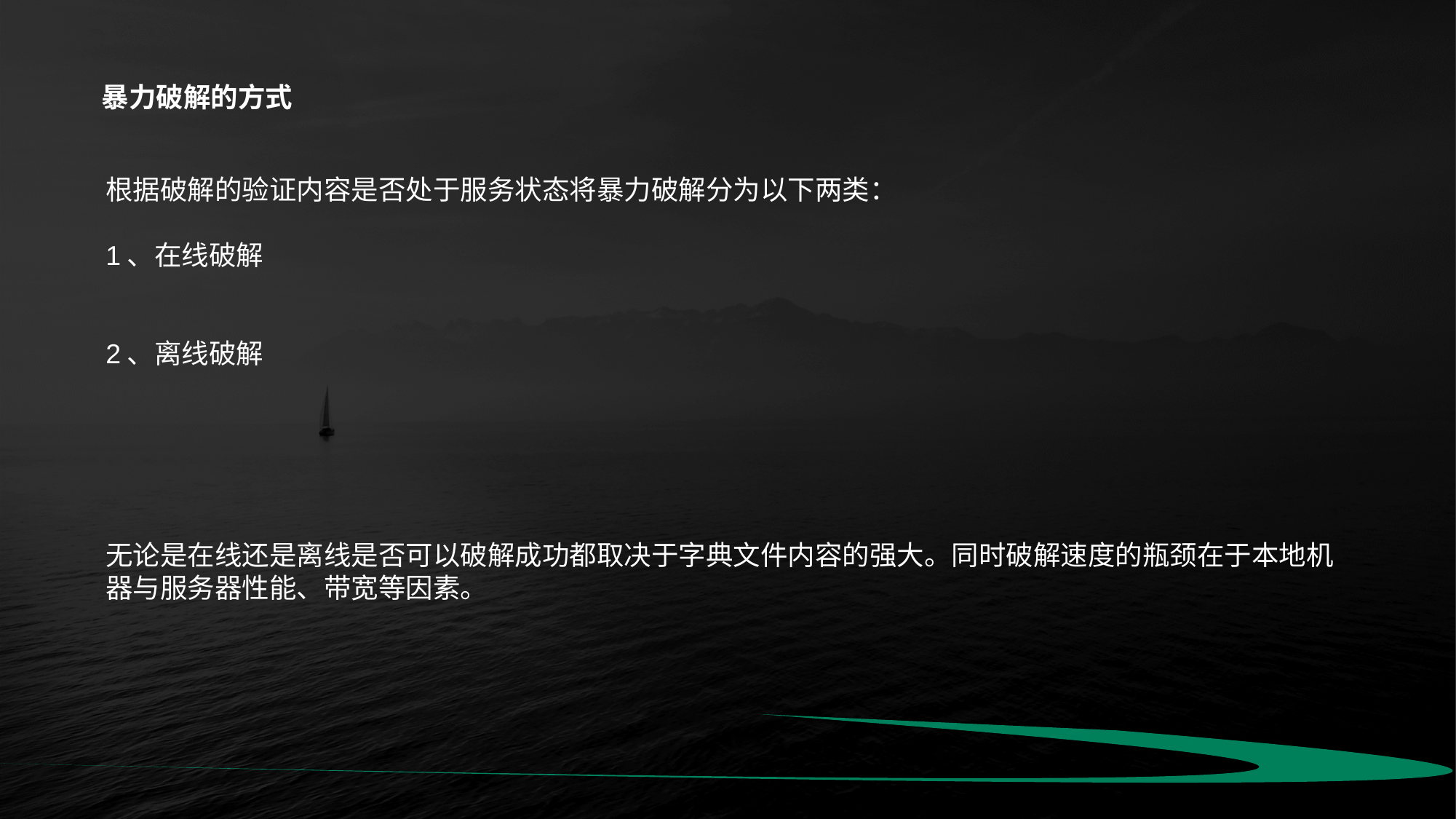

暴力破解的方式
根据破解的验证内容是否处于服务状态将暴力破解分为以下两类：

1、在线破解

2、离线破解
无论是在线还是离线是否可以破解成功都取决于字典文件内容的强大。同时破解速度的瓶颈在于本地机器与服务器性能、带宽等因素。